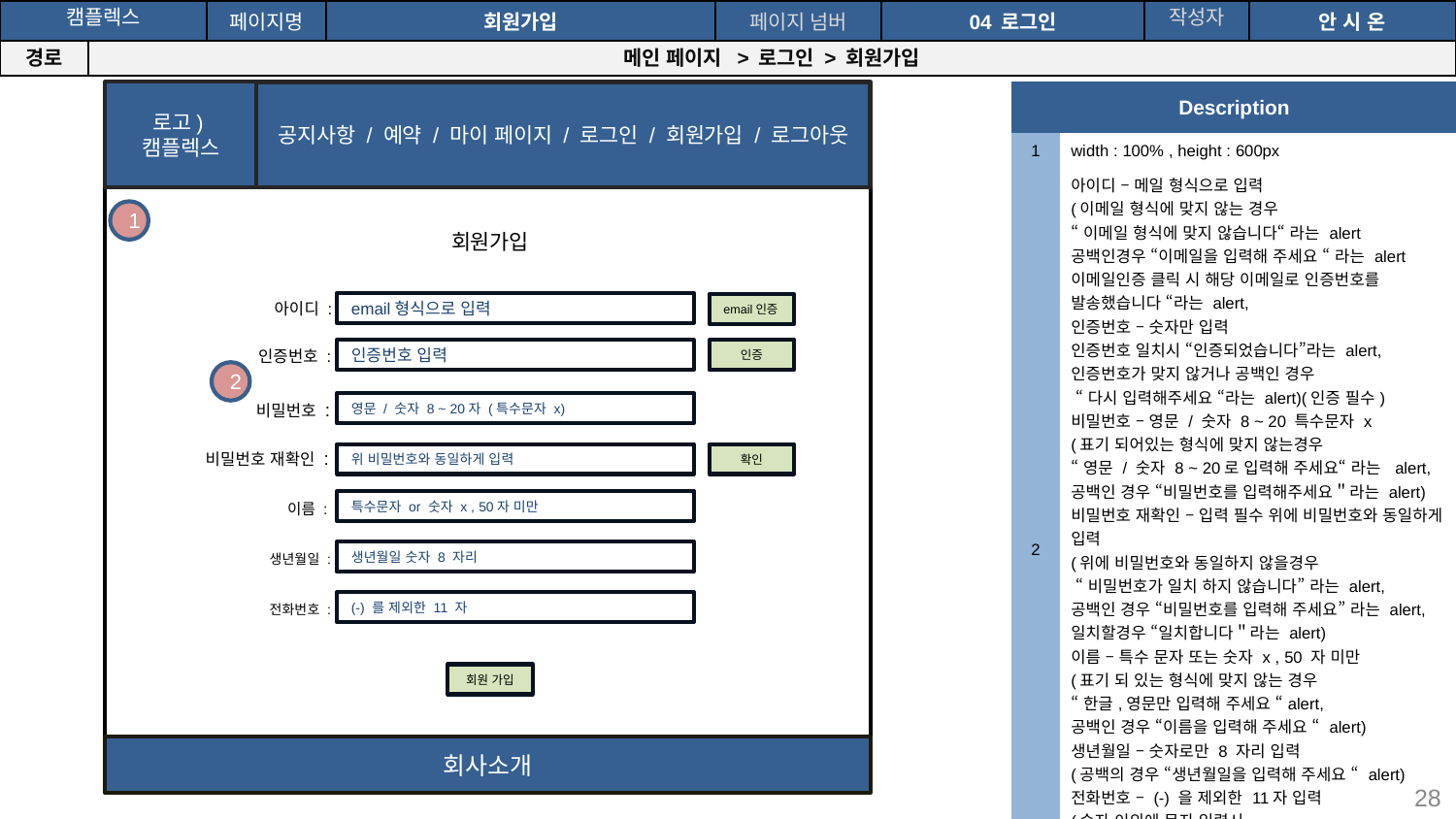

| 캠플렉스 |  | 페이지명 | 회원가입 | 페이지 넘버 | 04 로그인 | 작성자 | 안 시 온 |
| --- | --- | --- | --- | --- | --- | --- | --- |
| 경로 | 메인 페이지 > 로그인 > 회원가입 |  |  |  |  |  |  |
로고)
캠플렉스
공지사항 / 예약 / 마이 페이지 / 로그인 / 회원가입 / 로그아웃
회사소개
| Description |  |
| --- | --- |
| 1 | width : 100% , height : 600px |
| 2 | 아이디 – 메일 형식으로 입력 (이메일 형식에 맞지 않는 경우 “이메일 형식에 맞지 않습니다“ 라는 alert 공백인경우 “이메일을 입력해 주세요 “ 라는 alert 이메일인증 클릭 시 해당 이메일로 인증번호를 발송했습니다 “라는 alert, 인증번호 – 숫자만 입력 인증번호 일치시 “인증되었습니다”라는 alert, 인증번호가 맞지 않거나 공백인 경우 “다시 입력해주세요 “라는 alert)(인증 필수) 비밀번호 – 영문 / 숫자 8 ~ 20 특수문자 x (표기 되어있는 형식에 맞지 않는경우 “영문 / 숫자 8 ~ 20로 입력해 주세요“ 라는 alert, 공백인 경우 “비밀번호를 입력해주세요＂라는 alert) 비밀번호 재확인 – 입력 필수 위에 비밀번호와 동일하게 입력 (위에 비밀번호와 동일하지 않을경우 “비밀번호가 일치 하지 않습니다” 라는 alert, 공백인 경우 “비밀번호를 입력해 주세요” 라는 alert, 일치할경우 “일치합니다＂라는 alert) 이름 – 특수 문자 또는 숫자 x , 50 자 미만 (표기 되 있는 형식에 맞지 않는 경우 “한글,영문만 입력해 주세요 “alert, 공백인 경우 “이름을 입력해 주세요 “ alert) 생년월일 – 숫자로만 8 자리 입력 (공백의 경우 “생년월일을 입력해 주세요 “ alert) 전화번호 – (-) 을 제외한 11자 입력 (숫자 이외에 문자 입력시 “숫자만 입력해주세요“라는 alert, 공백일 경우 “전화번호를 입력해 주세요 “ alert) 회원 가입 클릭 시 가입완료가 되고 로그인 페이지로 이동 |

1
회원가입
아이디 :
email형식으로 입력
email인증
인증번호 :
인증번호 입력
인증
2
비밀번호 :
영문 / 숫자 8 ~ 20자 (특수문자 x)
비밀번호 재확인 :
확인
위 비밀번호와 동일하게 입력
특수문자 or 숫자 x , 50자 미만
      이름 :
생년월일 숫자 8 자리
  생년월일 :
(-) 를 제외한 11 자
  전화번호 :
회원 가입
28